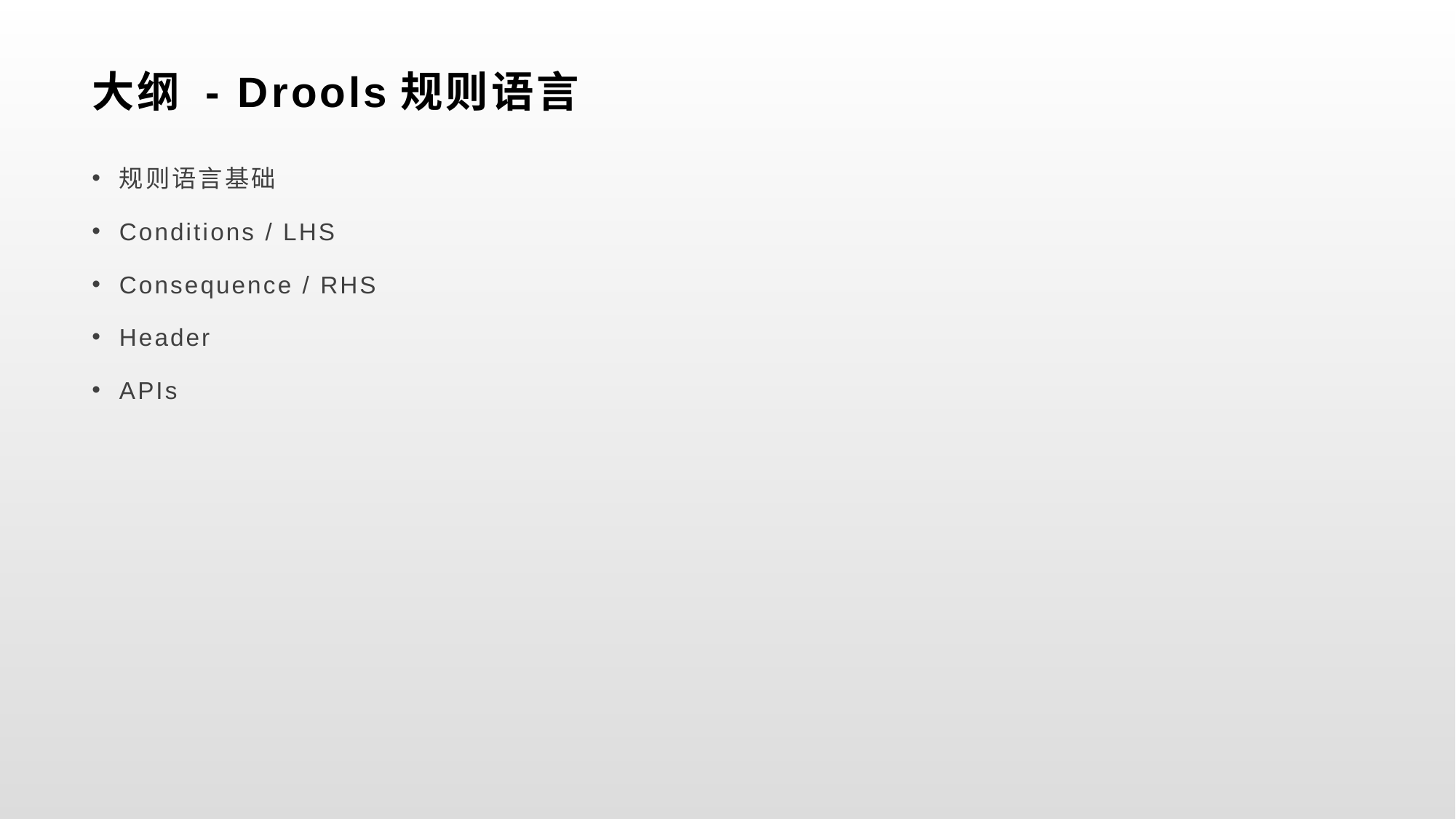

# 大纲 - Drools规则语言
规则语言基础
Conditions / LHS
Consequence / RHS
Header
APIs